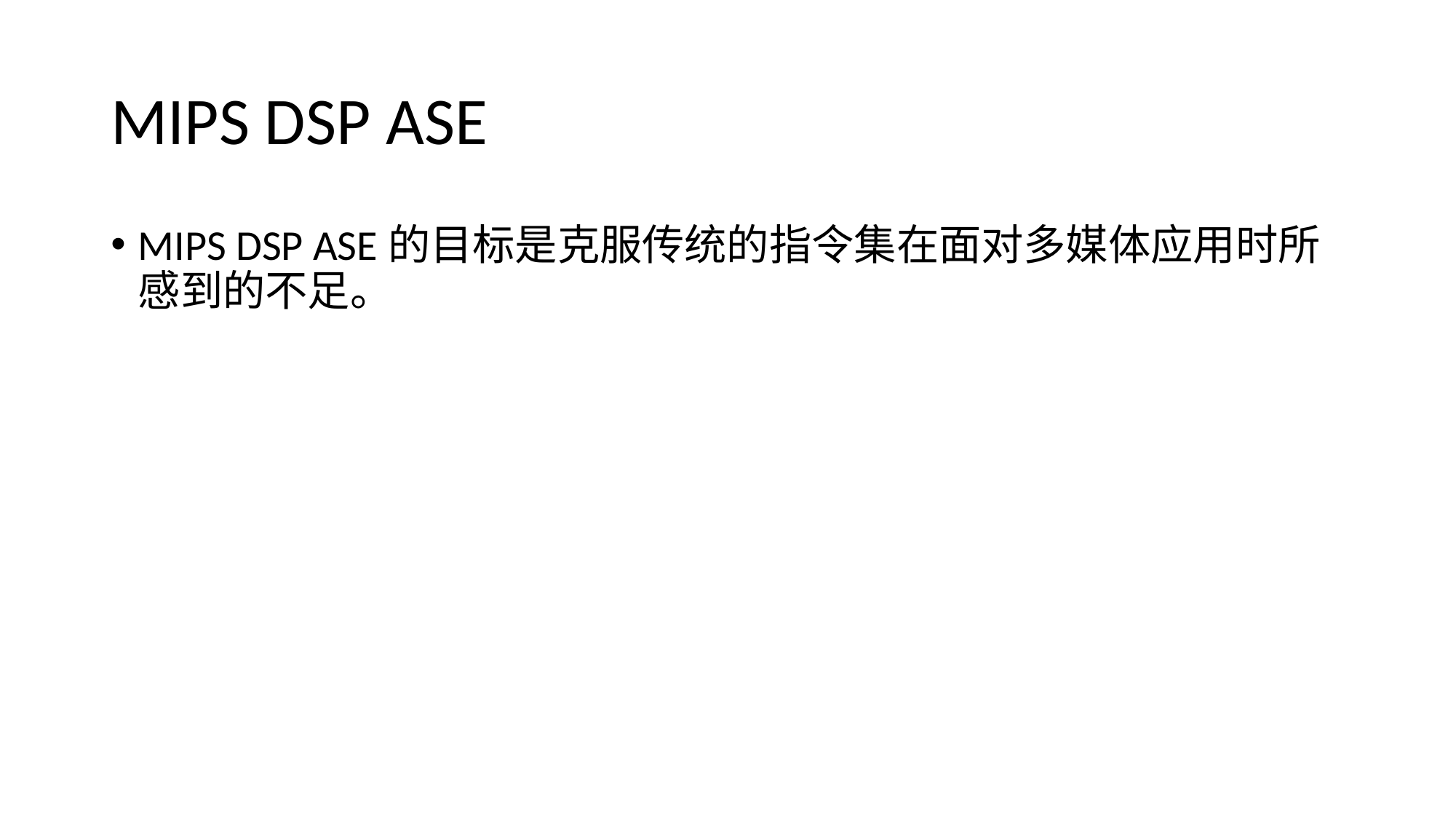

# MIPS DSP ASE
MIPS DSP ASE的目标是克服传统的指令集在面对多媒体应用时所感到的不足。